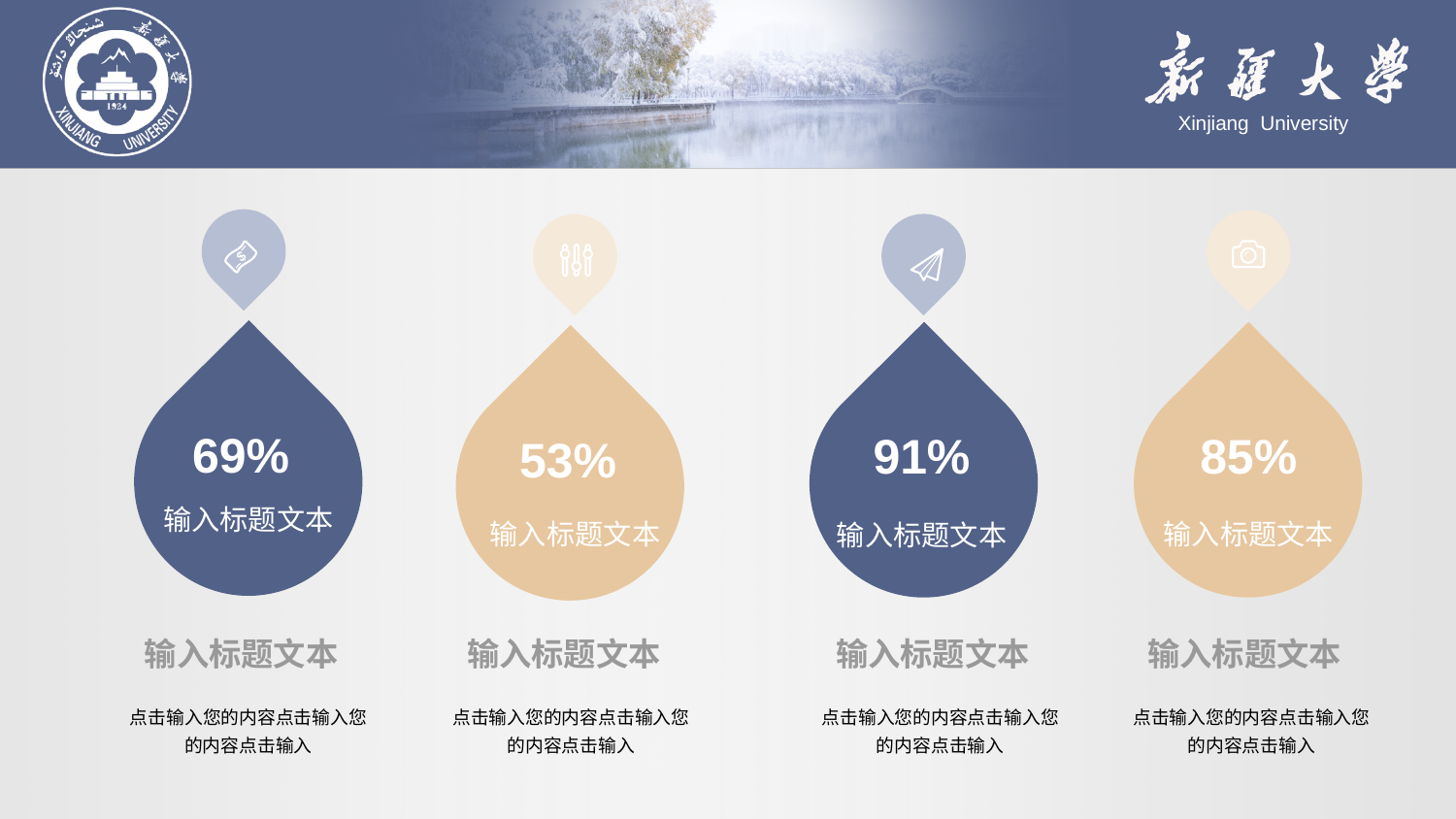

69%
91%
85%
53%
输入标题文本
输入标题文本
输入标题文本
输入标题文本
输入标题文本
输入标题文本
输入标题文本
输入标题文本
点击输入您的内容点击输入您的内容点击输入
点击输入您的内容点击输入您的内容点击输入
点击输入您的内容点击输入您的内容点击输入
点击输入您的内容点击输入您的内容点击输入